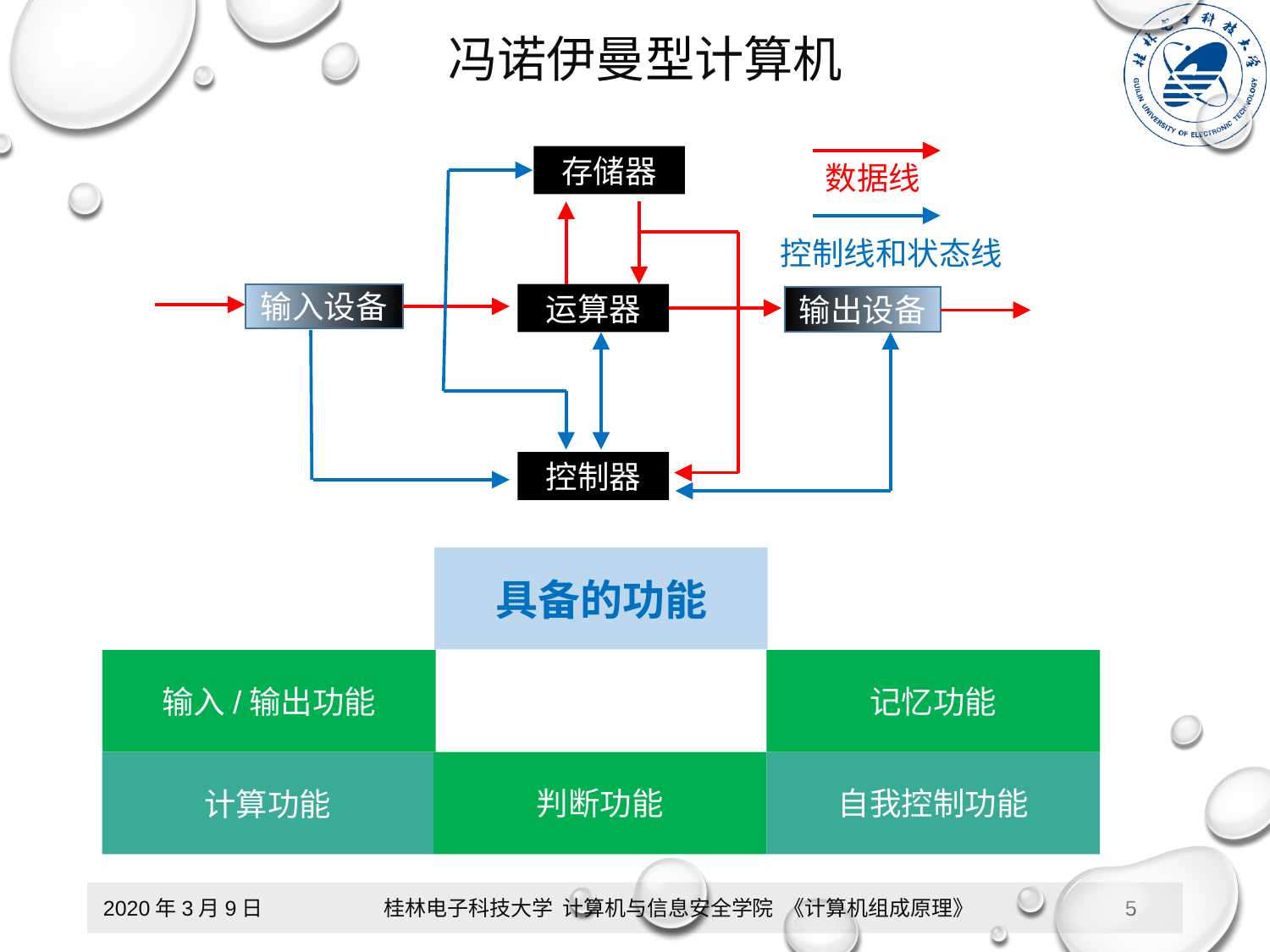

冯诺伊曼型计算机
存储器
数据线
控制线和状态线
输入设备
运算器
输出设备
控制器
具备的功能
输入/输出功能
记忆功能
判断功能
自我控制功能
计算功能
桂林电子科技大学  计算机与信息安全学院  《计算机组成原理》
2020年3月9日
5